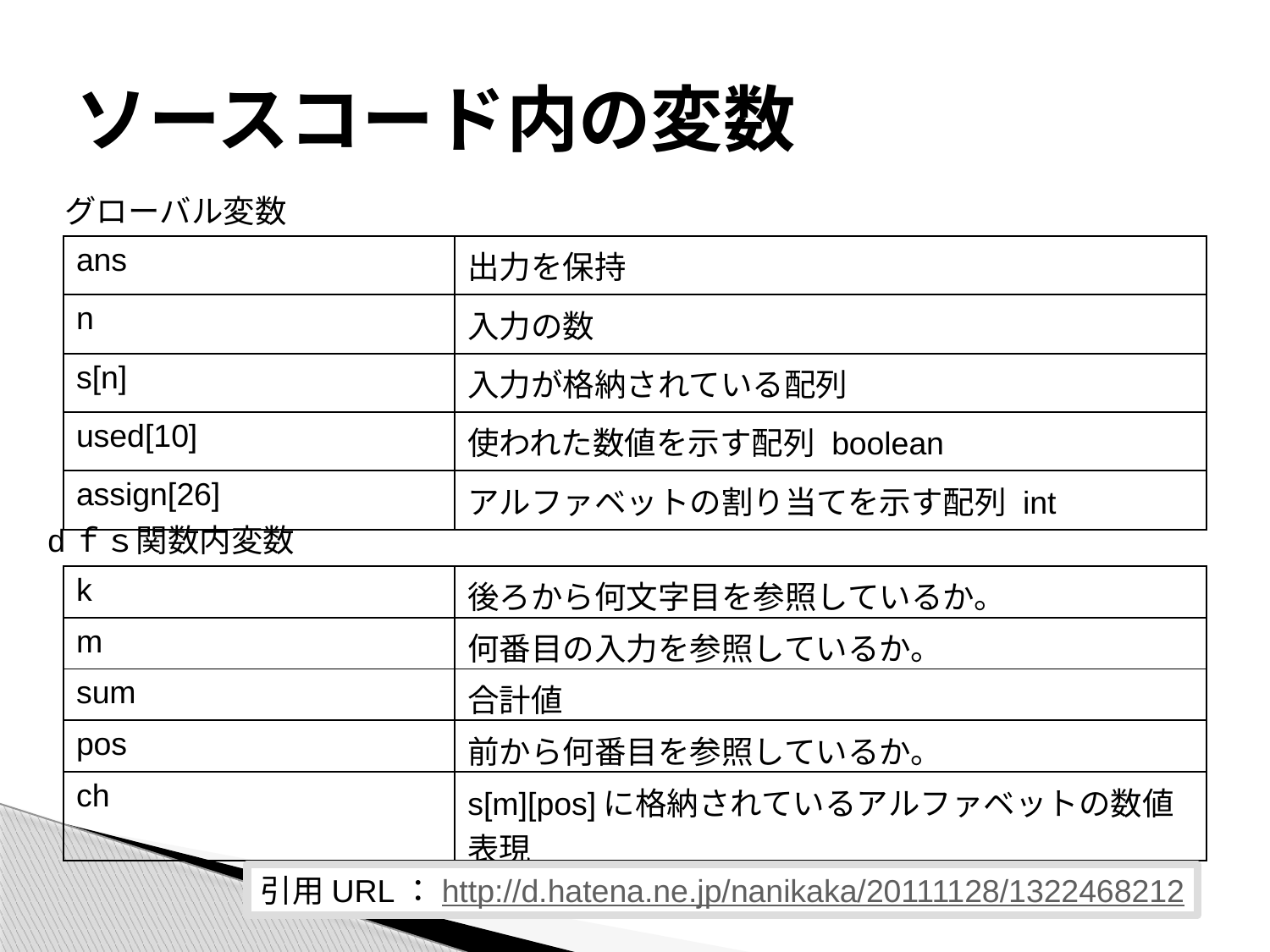

# ソースコード内の変数
グローバル変数
| ans | 出力を保持 |
| --- | --- |
| n | 入力の数 |
| s[n] | 入力が格納されている配列 |
| used[10] | 使われた数値を示す配列 boolean |
| assign[26] | アルファベットの割り当てを示す配列 int |
dｆｓ関数内変数
| k | 後ろから何文字目を参照しているか。 |
| --- | --- |
| m | 何番目の入力を参照しているか。 |
| sum | 合計値 |
| pos | 前から何番目を参照しているか。 |
| ch | s[m][pos]に格納されているアルファベットの数値表現 |
参考URL：http://d.hatena.ne.jp/nanikaka/20111128/1322468212
引用URL：http://d.hatena.ne.jp/nanikaka/20111128/1322468212